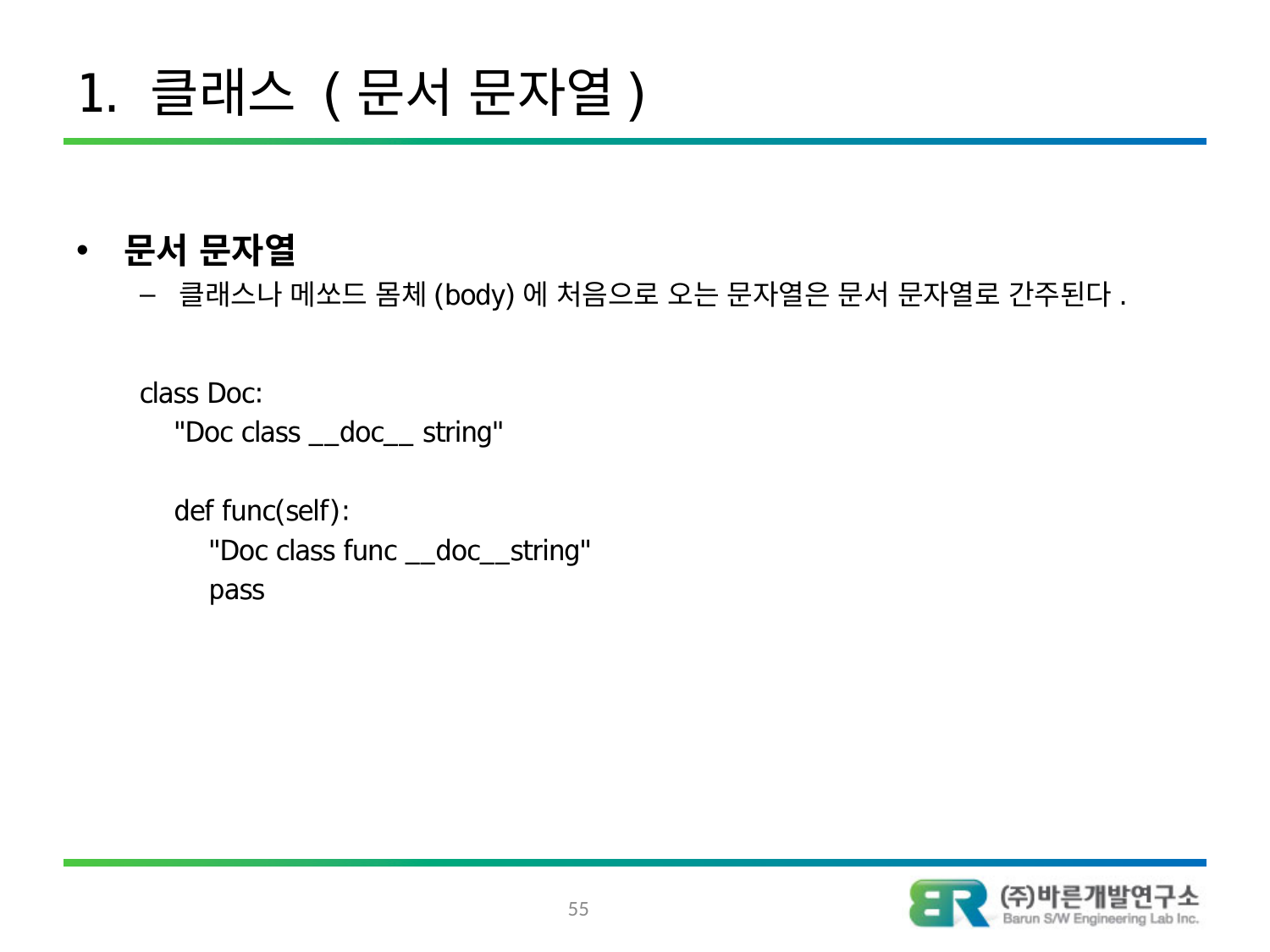

# 1. 클래스 (문서 문자열)

문서 문자열
클래스나 메쏘드 몸체(body)에 처음으로 오는 문자열은 문서 문자열로 간주된다.

class Doc:
    "Doc class __doc__ string"

    def func(self):
        "Doc class func __doc__string"
        pass

55